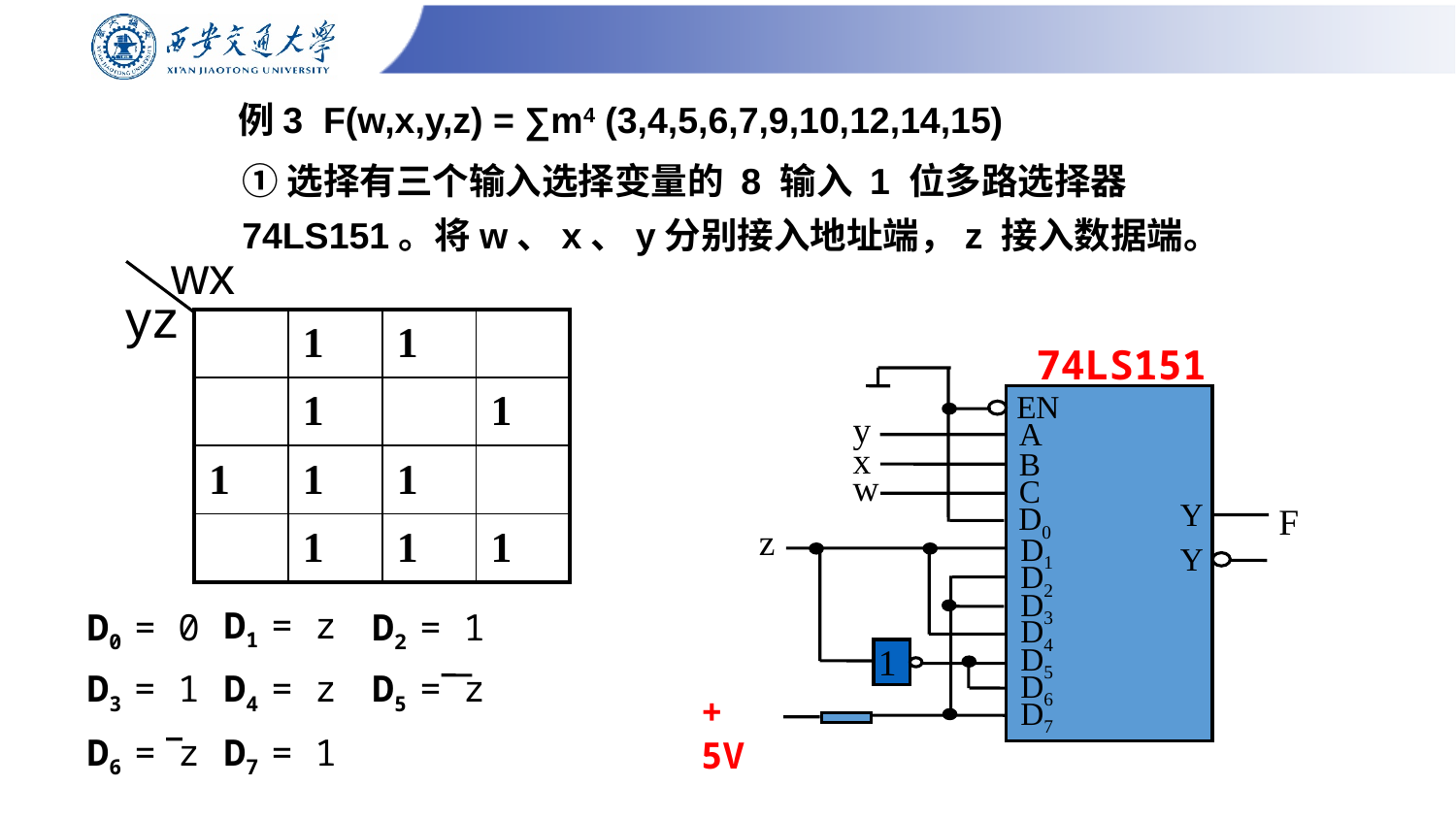

# 例3  F(w,x,y,z) = ∑m4 (3,4,5,6,7,9,10,12,14,15)
①选择有三个输入选择变量的 8 输入 1 位多路选择器
74LS151。将w、x、y分别接入地址端，z 接入数据端。
wx

yz
|  | 1 | 1 |  |
| --- | --- | --- | --- |
|  | 1 |  | 1 |
| 1 | 1 | 1 |  |
|  | 1 | 1 | 1 |
74LS151

EN

y

A

x

B
w
C

 Y
D0
F

z

D1
 Y

D2

D3

D4

D5
1

D6

+ 5V
D7

D1 = z
D0 = 0
D2 = 1
D3 = 1
D4 = z
D5 = z

D6 = z

D7 = 1